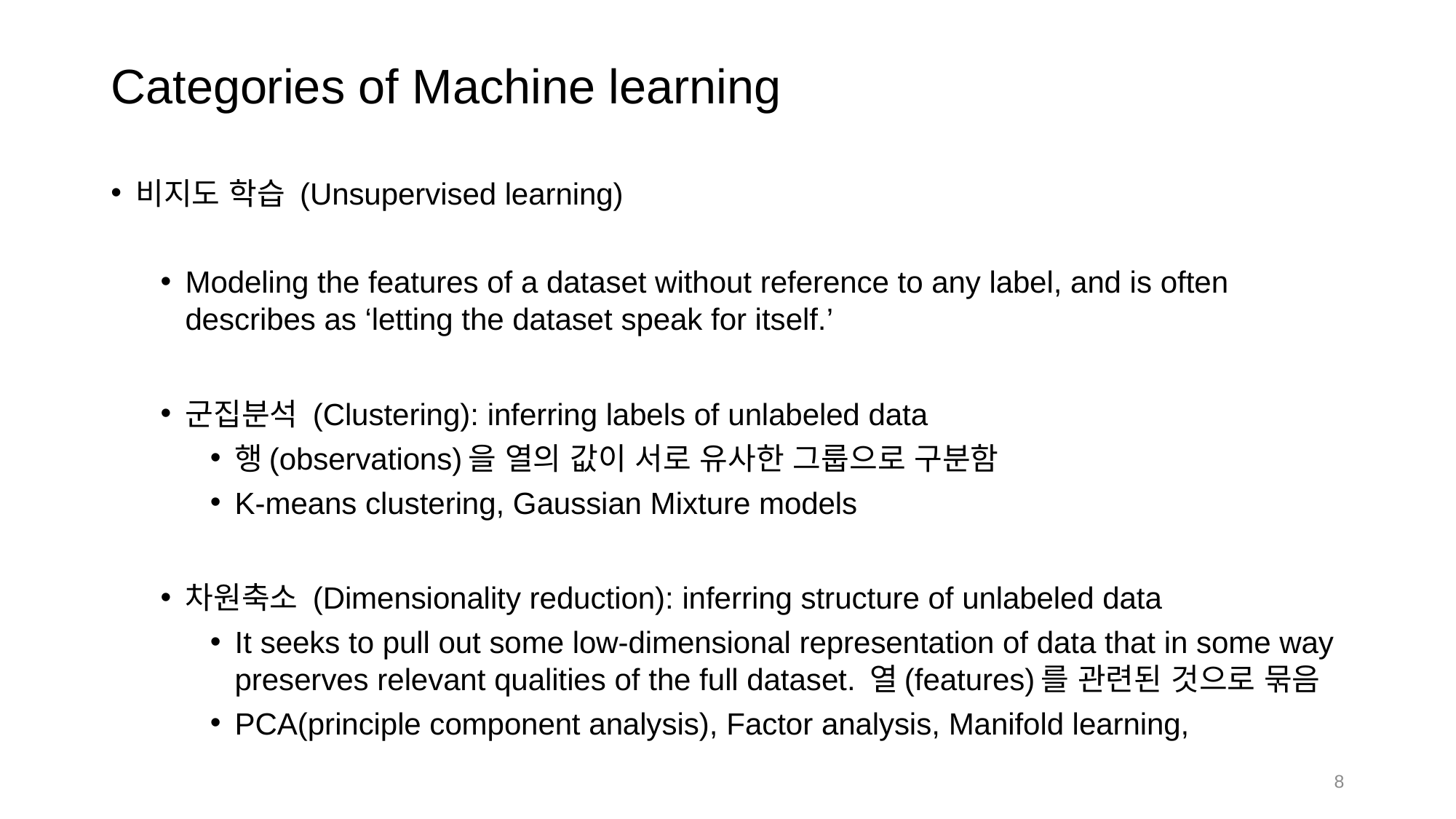

# Categories of Machine learning
비지도 학습 (Unsupervised learning)

Modeling the features of a dataset without reference to any label, and is often describes as ‘letting the dataset speak for itself.’

군집분석 (Clustering): inferring labels of unlabeled data
행(observations)을 열의 값이 서로 유사한 그룹으로 구분함
K-means clustering, Gaussian Mixture models

차원축소 (Dimensionality reduction): inferring structure of unlabeled data
It seeks to pull out some low-dimensional representation of data that in some way preserves relevant qualities of the full dataset. 열(features)를 관련된 것으로 묶음
PCA(principle component analysis), Factor analysis, Manifold learning,
8